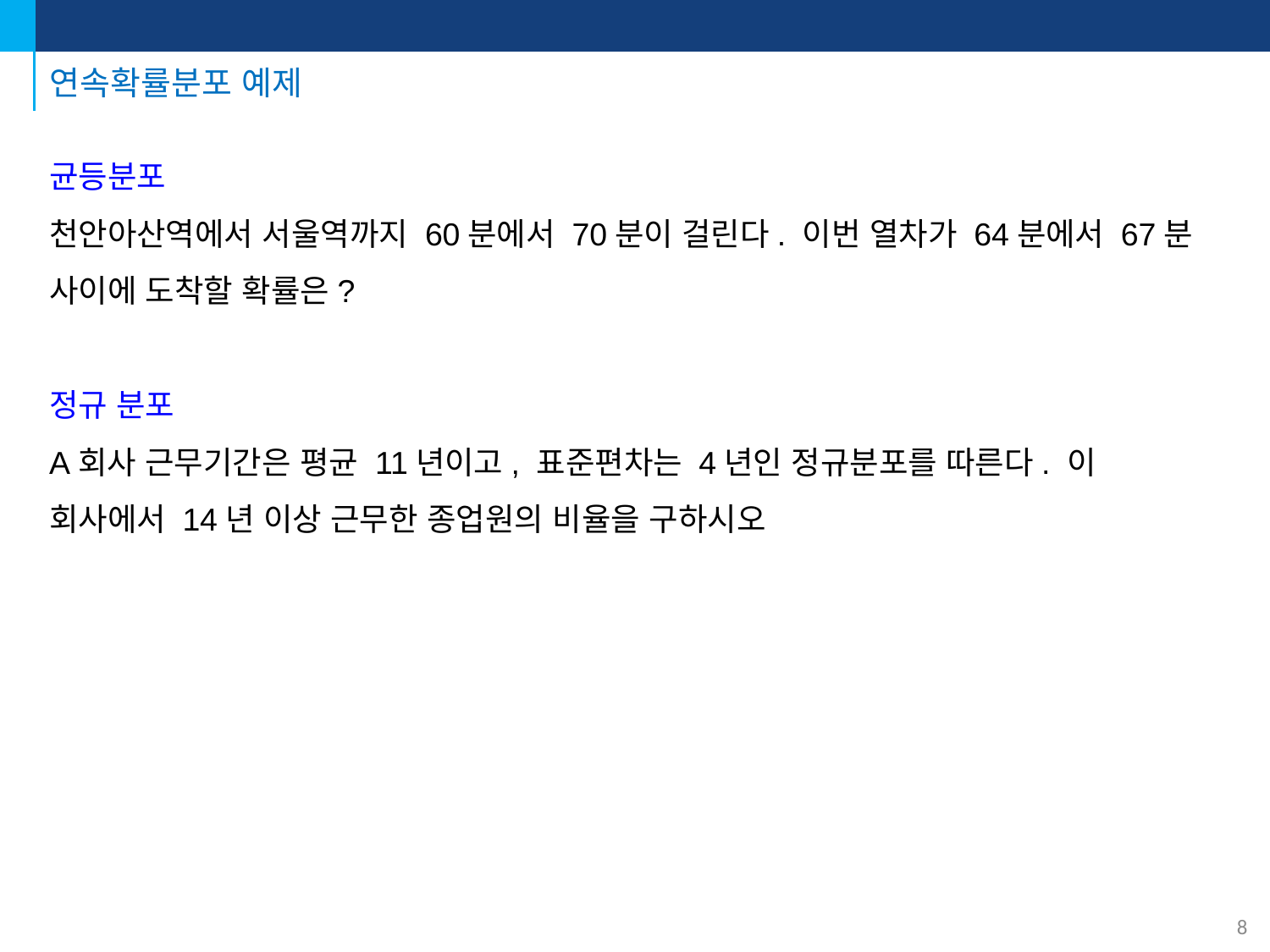

# 연속확률분포 예제
균등분포
천안아산역에서 서울역까지 60분에서 70분이 걸린다. 이번 열차가 64분에서 67분 사이에 도착할 확률은?

정규 분포
A회사 근무기간은 평균 11년이고, 표준편차는 4년인 정규분포를 따른다. 이 회사에서 14년 이상 근무한 종업원의 비율을 구하시오
8